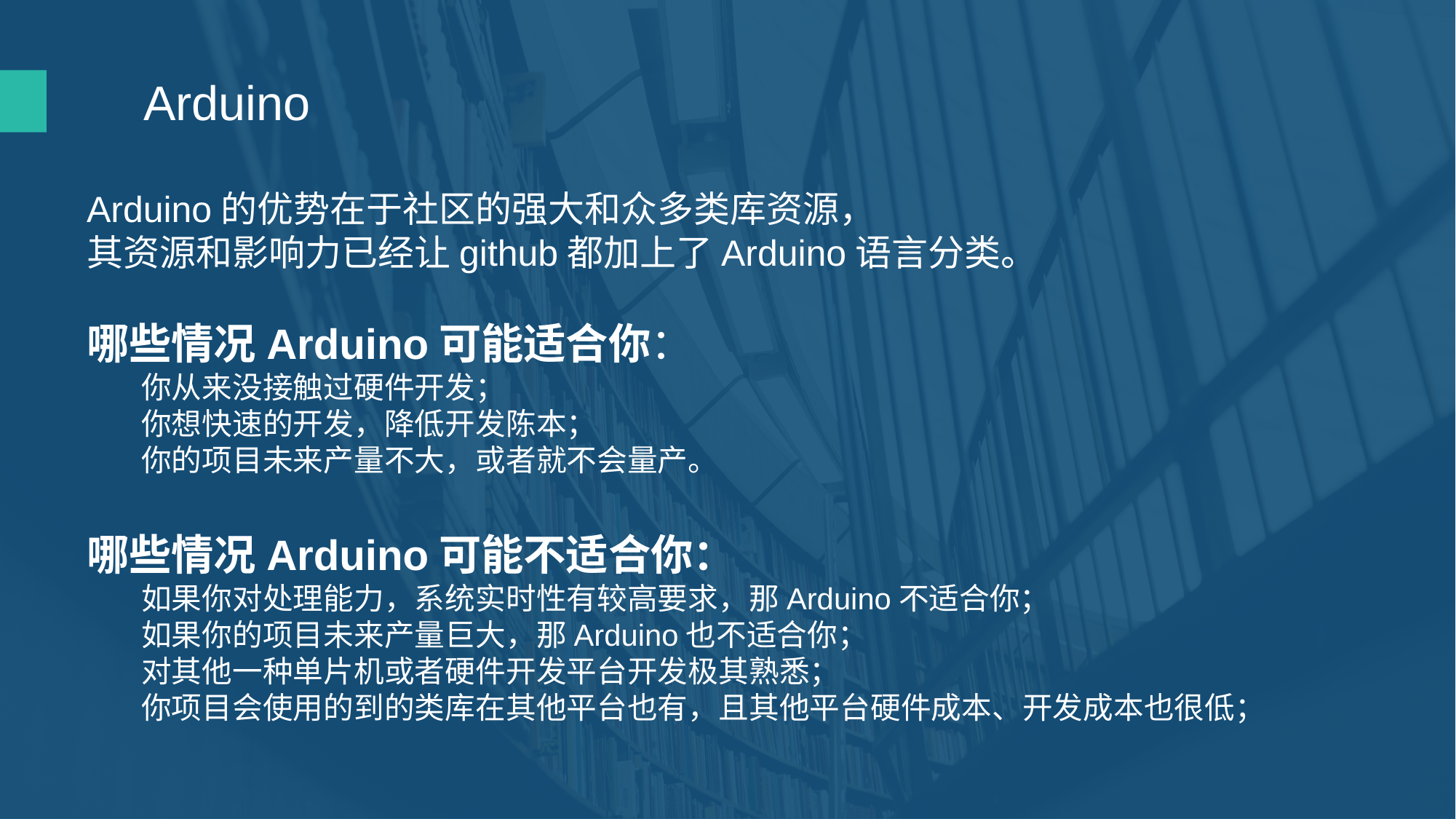

Arduino
Arduino的优势在于社区的强大和众多类库资源，
其资源和影响力已经让github都加上了Arduino语言分类。

哪些情况Arduino可能适合你：
你从来没接触过硬件开发；
你想快速的开发，降低开发陈本；
你的项目未来产量不大，或者就不会量产。

哪些情况Arduino可能不适合你：
如果你对处理能力，系统实时性有较高要求，那Arduino不适合你；
如果你的项目未来产量巨大，那Arduino也不适合你；
对其他一种单片机或者硬件开发平台开发极其熟悉；
你项目会使用的到的类库在其他平台也有，且其他平台硬件成本、开发成本也很低；